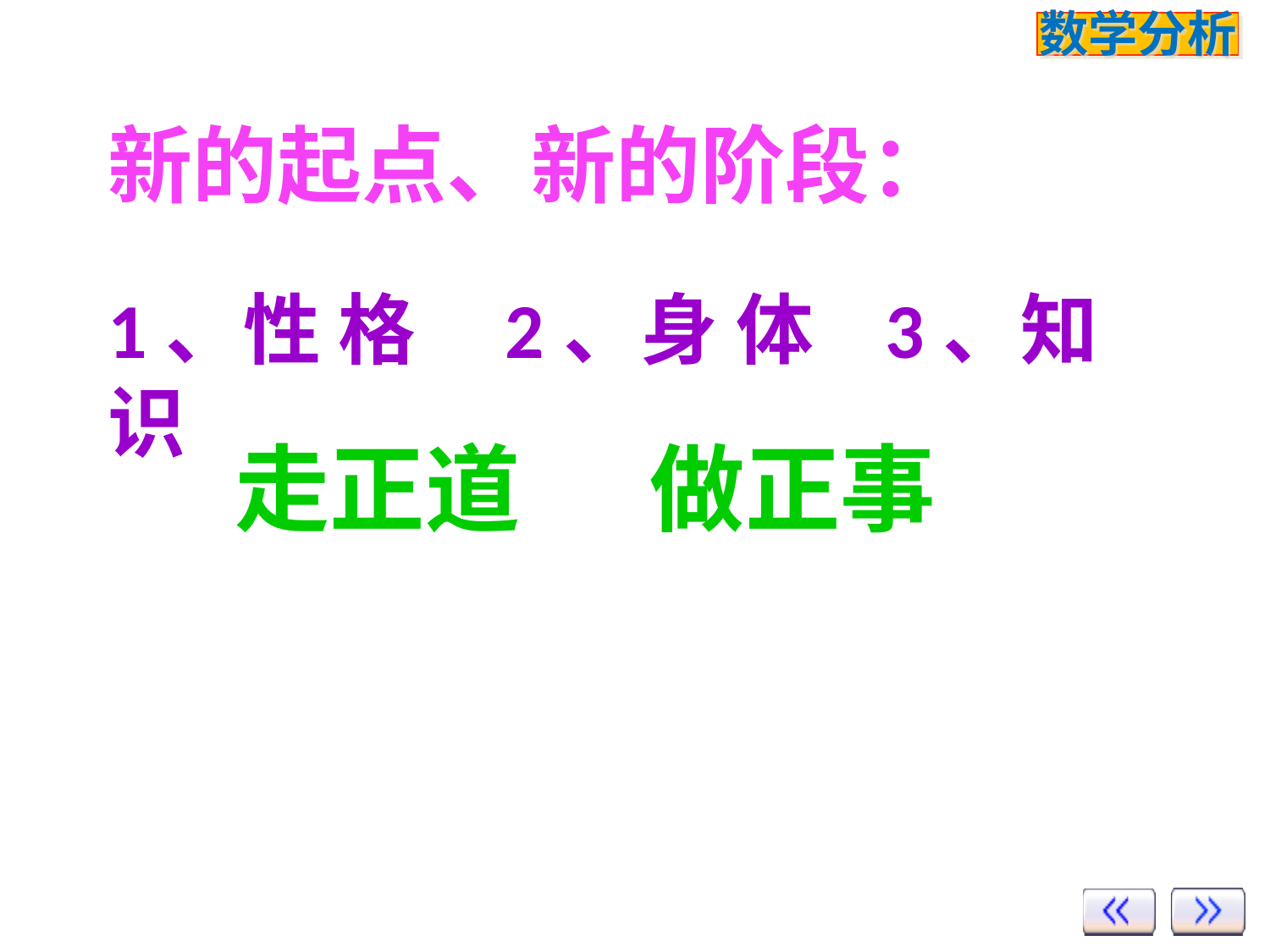

新的起点、新的阶段：
1、性 格    2、身 体   3、知 识
走正道      做正事